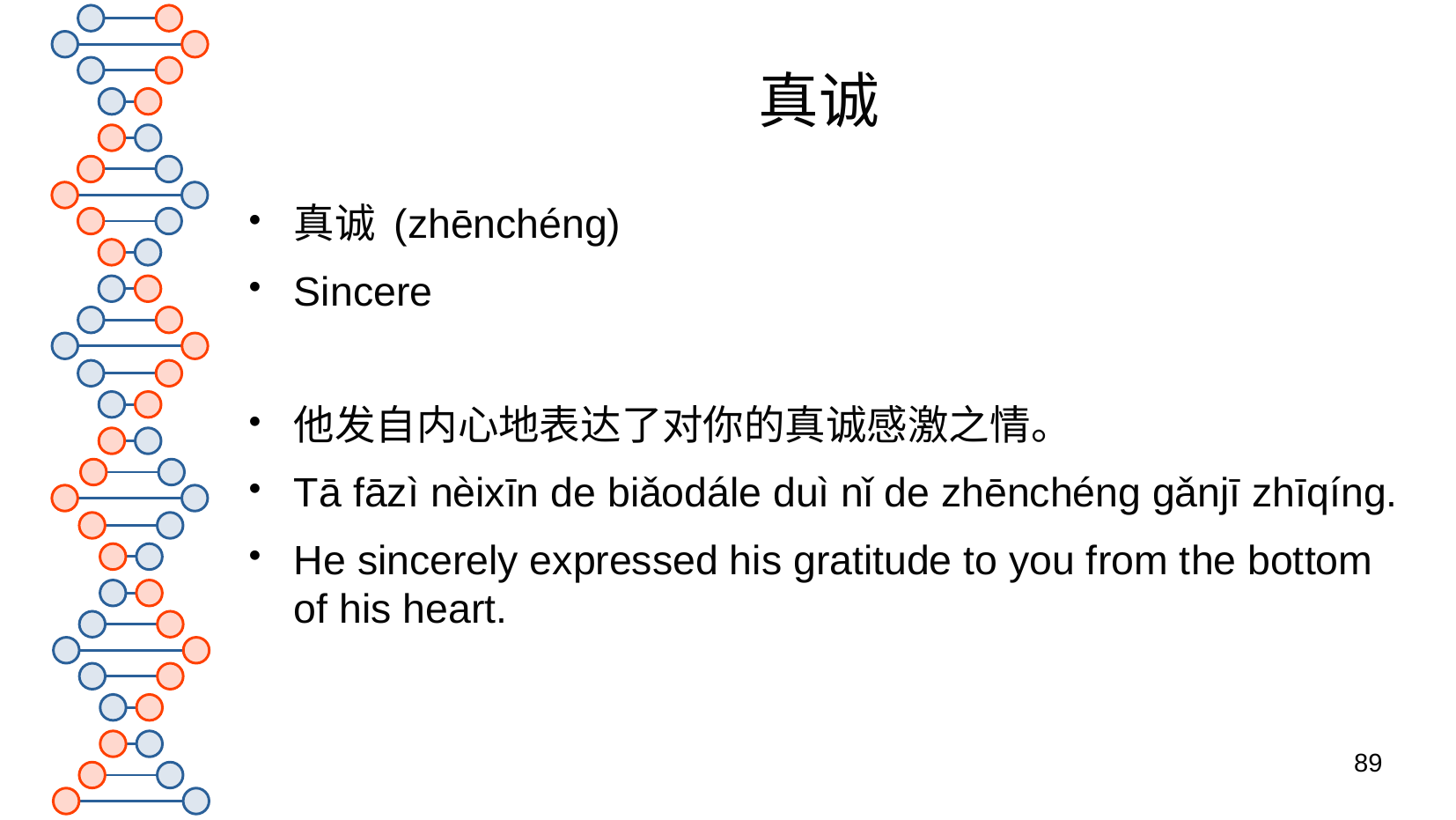

# 真诚
真诚 (zhēnchéng)
Sincere

他发自内心地表达了对你的真诚感激之情。
Tā fāzì nèixīn de biǎodále duì nǐ de zhēnchéng gǎnjī zhīqíng.
He sincerely expressed his gratitude to you from the bottom of his heart.

89